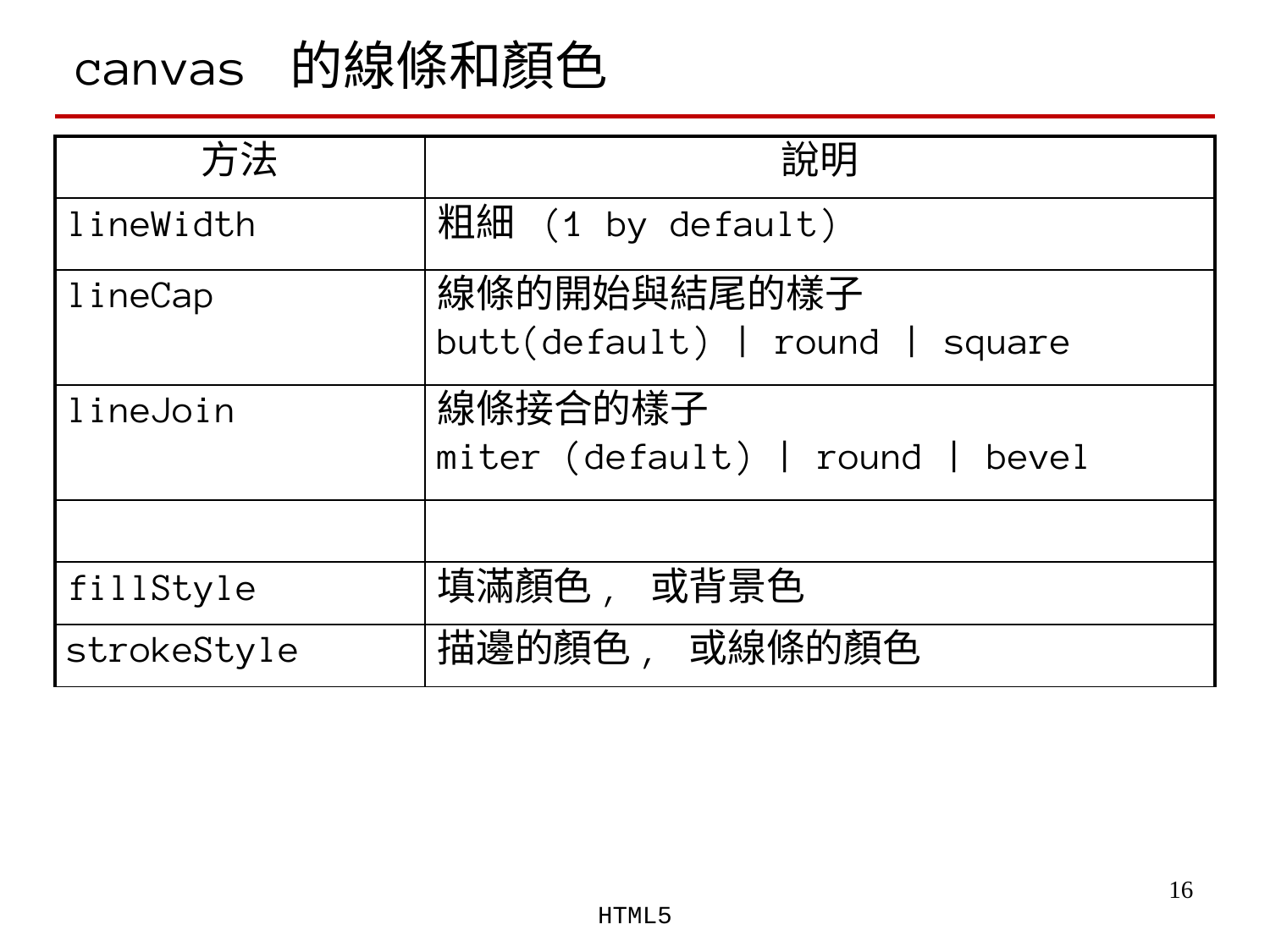

# canvas 的線條和顏色
| 方法 | 說明 |
| --- | --- |
| lineWidth | 粗細 (1 by default) |
| lineCap | 線條的開始與結尾的樣子 butt(default) | round | square |
| lineJoin | 線條接合的樣子 miter (default) | round | bevel |
|  |  |
| fillStyle | 填滿顏色, 或背景色 |
| strokeStyle | 描邊的顏色, 或線條的顏色 |
16
HTML5